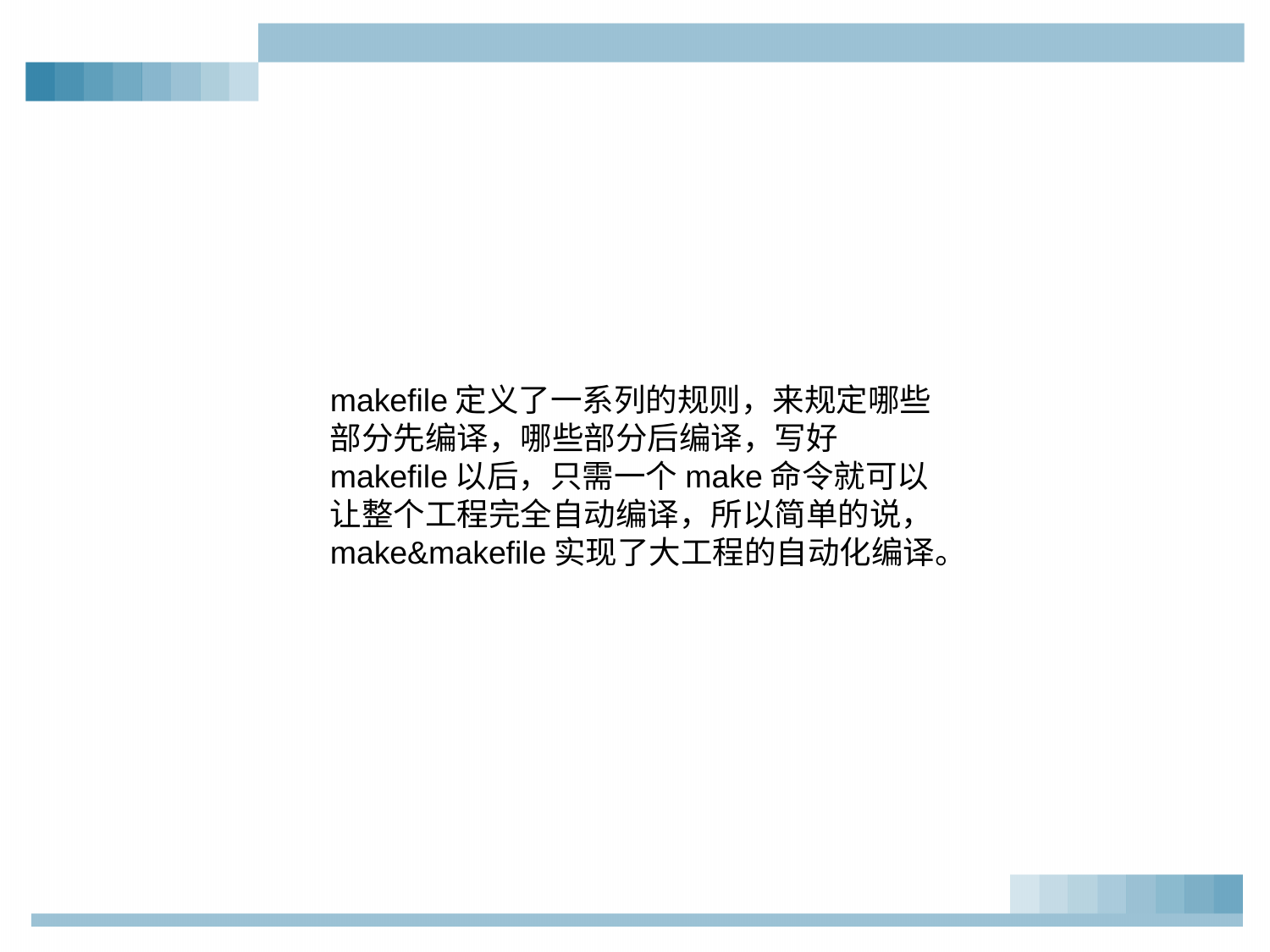

makefile定义了一系列的规则，来规定哪些部分先编译，哪些部分后编译，写好makefile以后，只需一个make命令就可以让整个工程完全自动编译，所以简单的说，make&makefile实现了大工程的自动化编译。